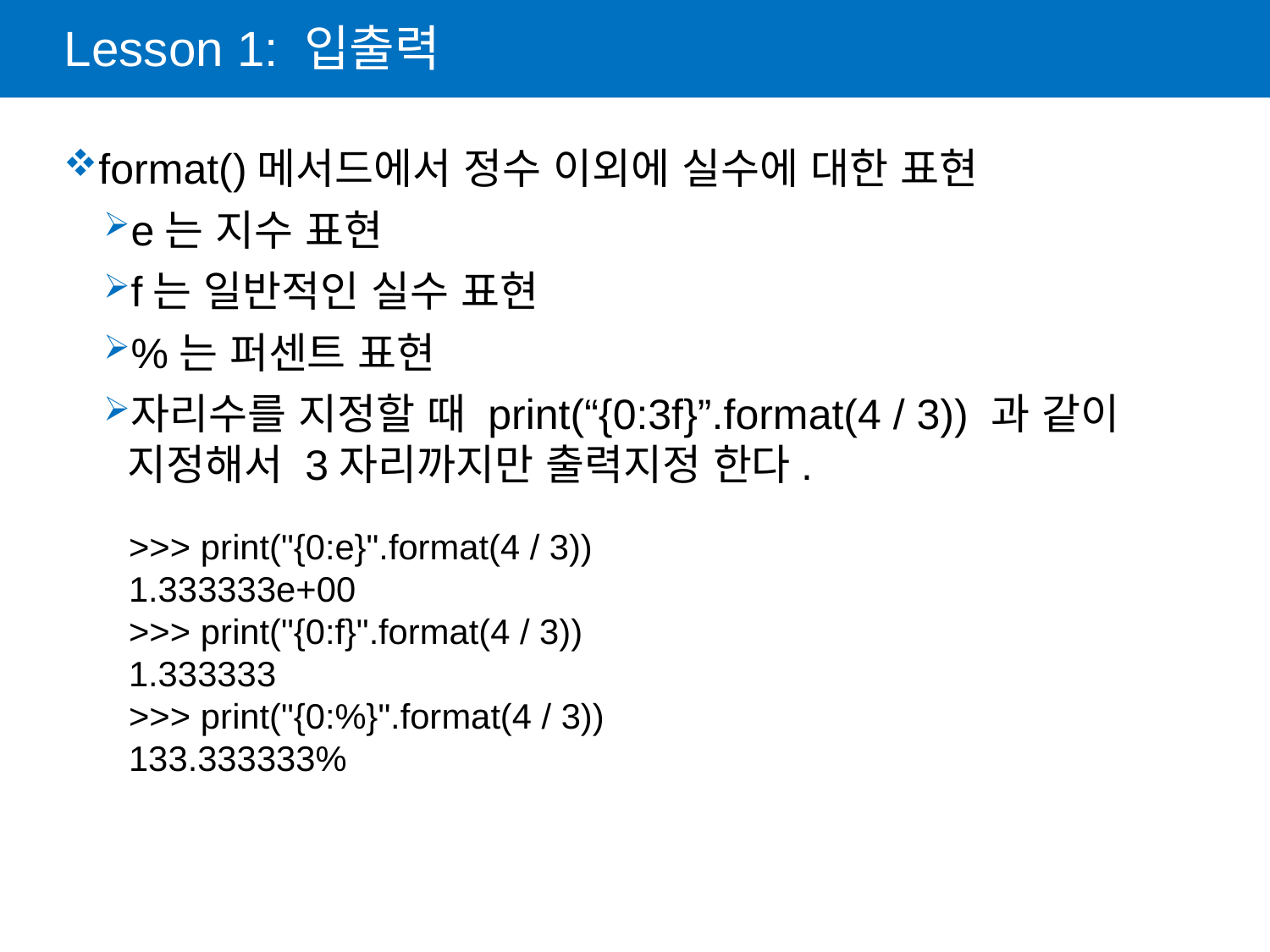

# Lesson 1: 입출력
format()메서드에서 정수 이외에 실수에 대한 표현
e는 지수 표현
f는 일반적인 실수 표현
%는 퍼센트 표현
자리수를 지정할 때 print(“{0:3f}”.format(4 / 3)) 과 같이 지정해서 3자리까지만 출력지정 한다.

>>> print("{0:e}".format(4 / 3))
1.333333e+00
>>> print("{0:f}".format(4 / 3))
1.333333
>>> print("{0:%}".format(4 / 3))
133.333333%